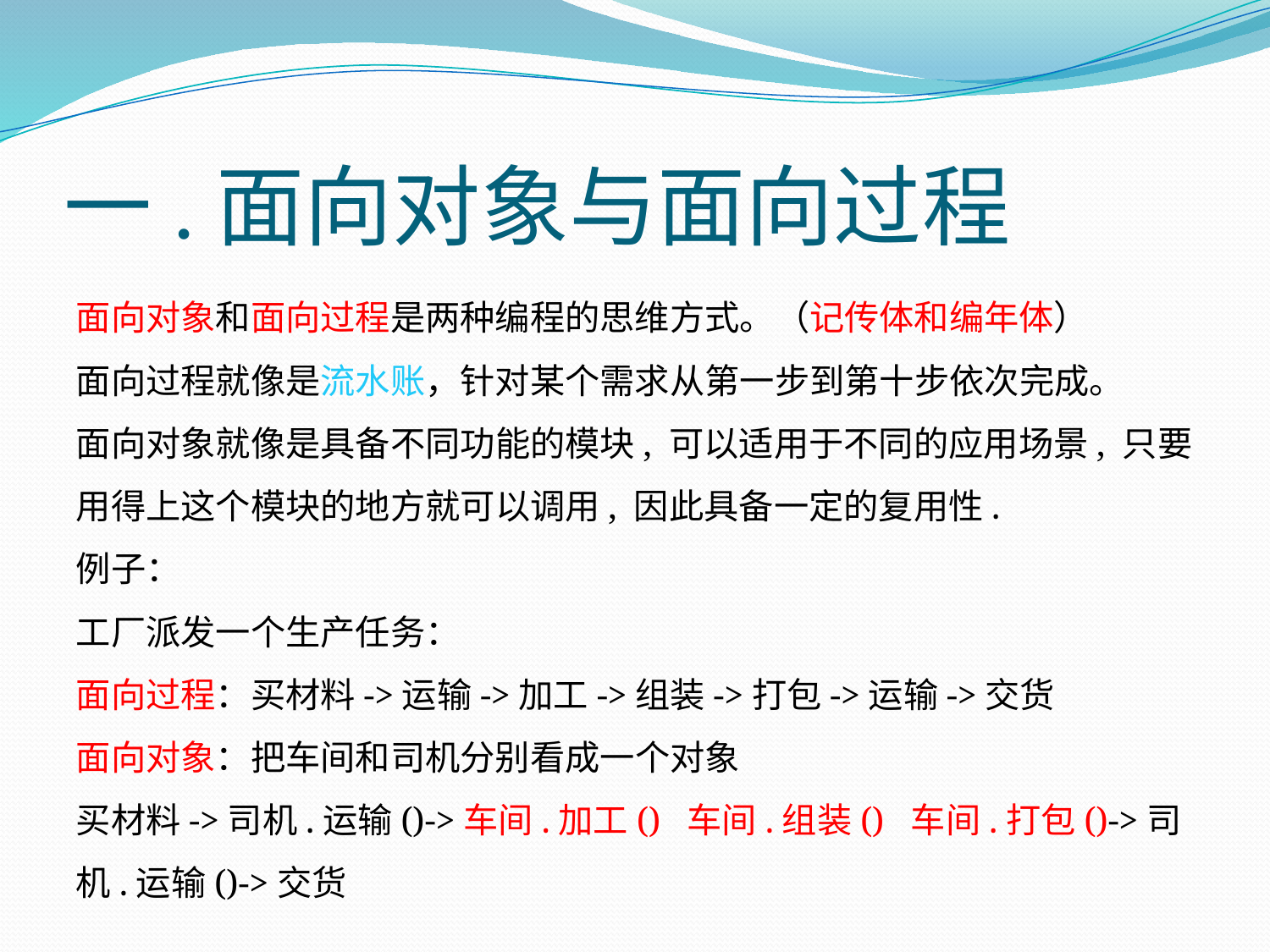

# 一.面向对象与面向过程
面向对象和面向过程是两种编程的思维方式。（记传体和编年体）
面向过程就像是流水账，针对某个需求从第一步到第十步依次完成。
面向对象就像是具备不同功能的模块, 可以适用于不同的应用场景, 只要用得上这个模块的地方就可以调用, 因此具备一定的复用性.
例子：
工厂派发一个生产任务：
面向过程：买材料->运输->加工->组装->打包->运输->交货
面向对象：把车间和司机分别看成一个对象
买材料->司机.运输()->车间.加工()  车间.组装()  车间.打包()->司机.运输()->交货